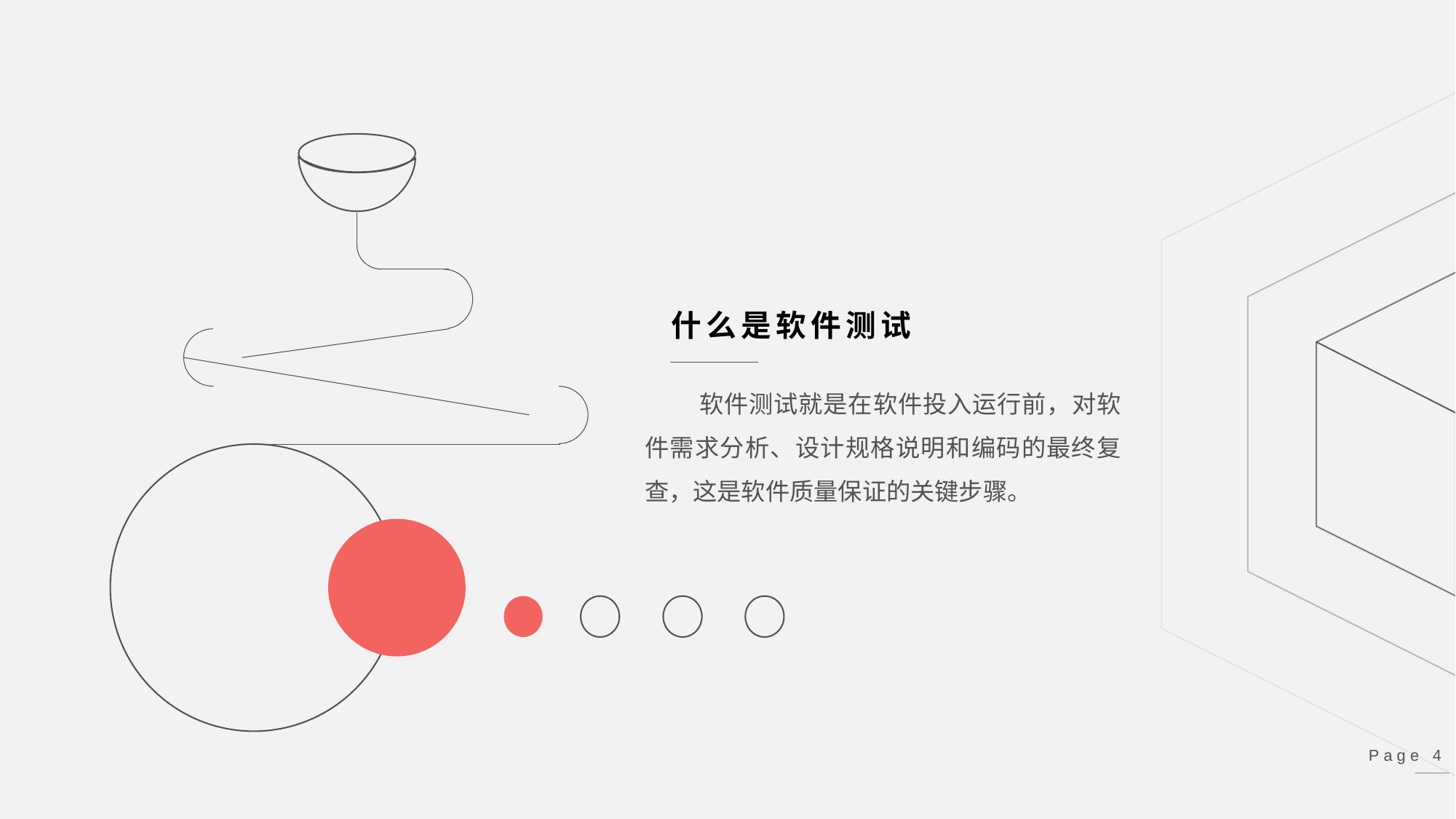

什么是软件测试

软件测试就是在软件投入运行前，对软件需求分析、设计规格说明和编码的最终复查，这是软件质量保证的关键步骤。

Page 4